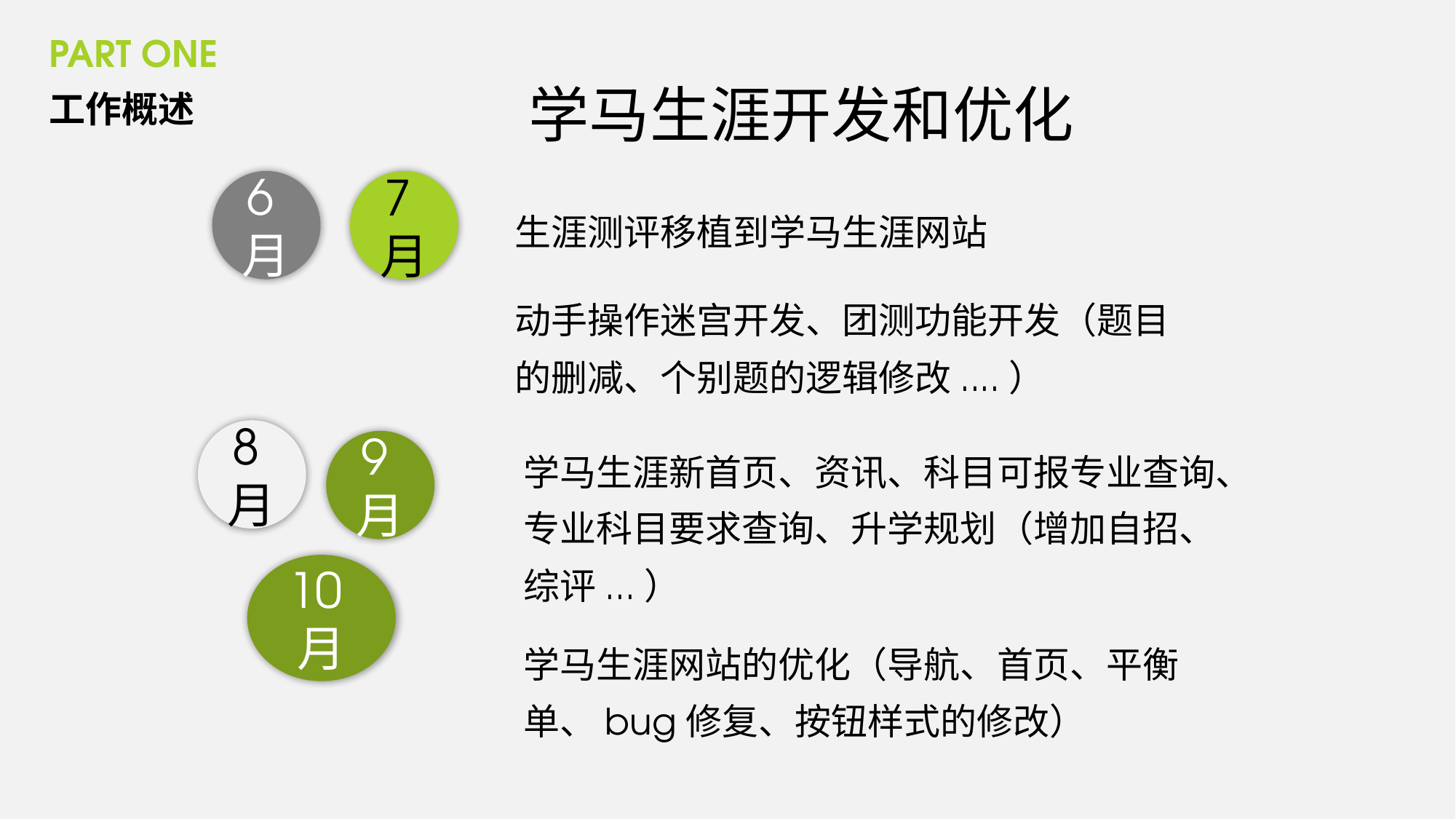

PART ONE
学马生涯开发和优化
工作概述
6月
7月
生涯测评移植到学马生涯网站
动手操作迷宫开发、团测功能开发（题目的删减、个别题的逻辑修改....）
8月
学马生涯新首页、资讯、科目可报专业查询、
专业科目要求查询、升学规划（增加自招、综评...）
9月
10月
学马生涯网站的优化（导航、首页、平衡单、bug修复、按钮样式的修改）